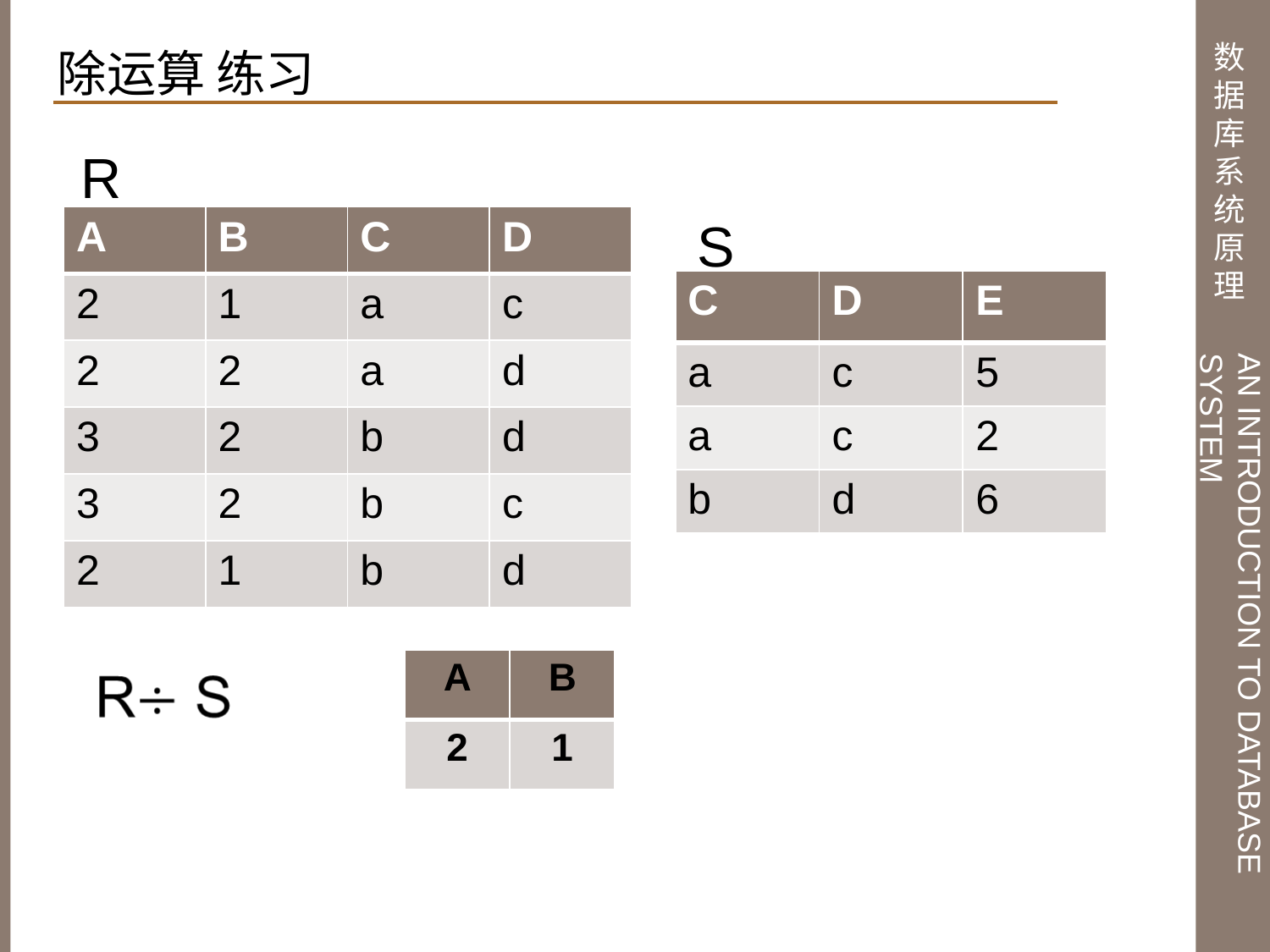

除运算 练习
R
S
| A | B | C | D |
| --- | --- | --- | --- |
| 2 | 1 | a | c |
| 2 | 2 | a | d |
| 3 | 2 | b | d |
| 3 | 2 | b | c |
| 2 | 1 | b | d |
| C | D | E |
| --- | --- | --- |
| a | c | 5 |
| a | c | 2 |
| b | d | 6 |

| A | B |
| --- | --- |
| 2 | 1 |